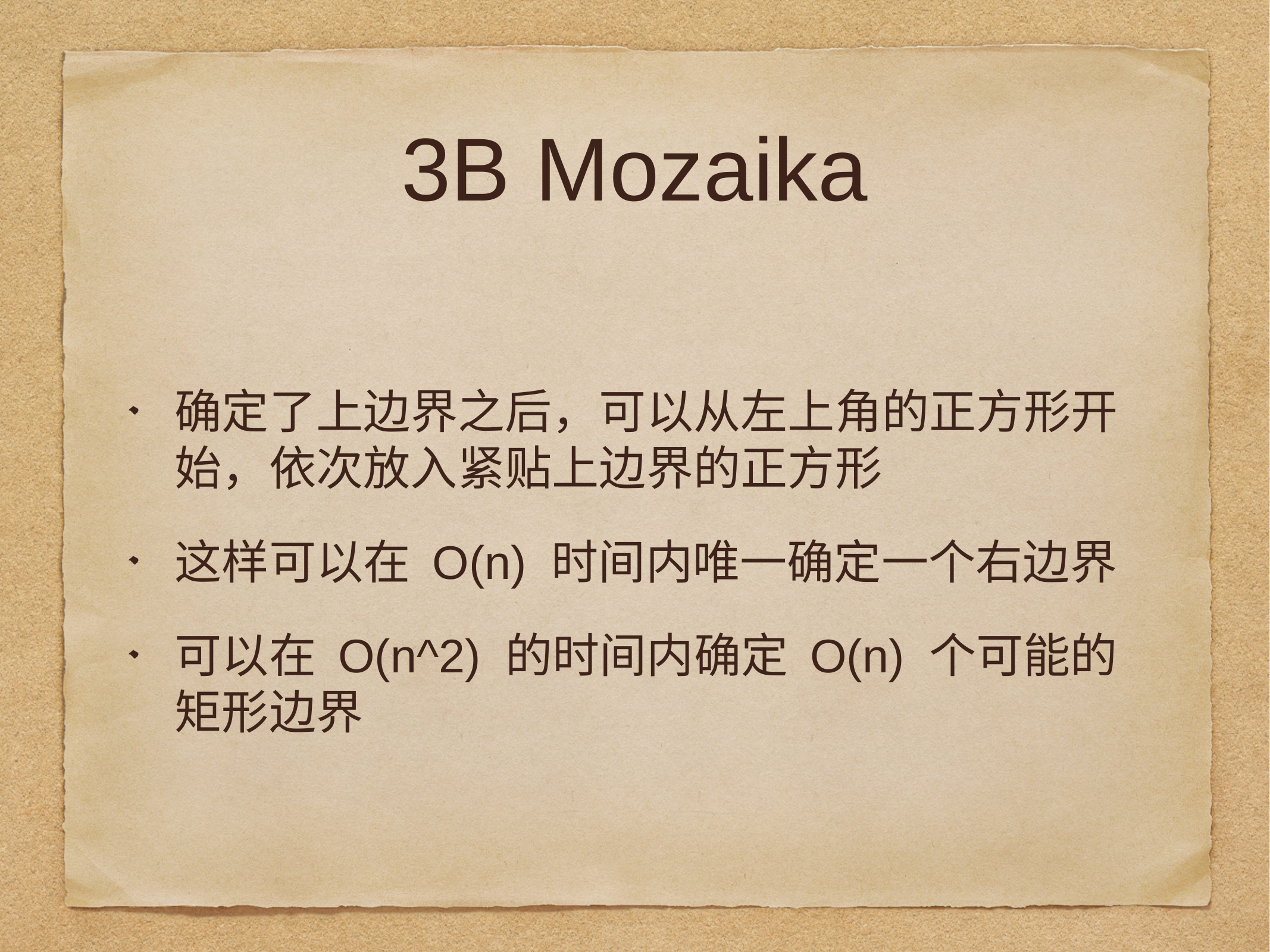

# 3B Mozaika
确定了上边界之后，可以从左上角的正方形开始，依次放入紧贴上边界的正方形
这样可以在 O(n) 时间内唯一确定一个右边界
可以在 O(n^2) 的时间内确定 O(n) 个可能的矩形边界